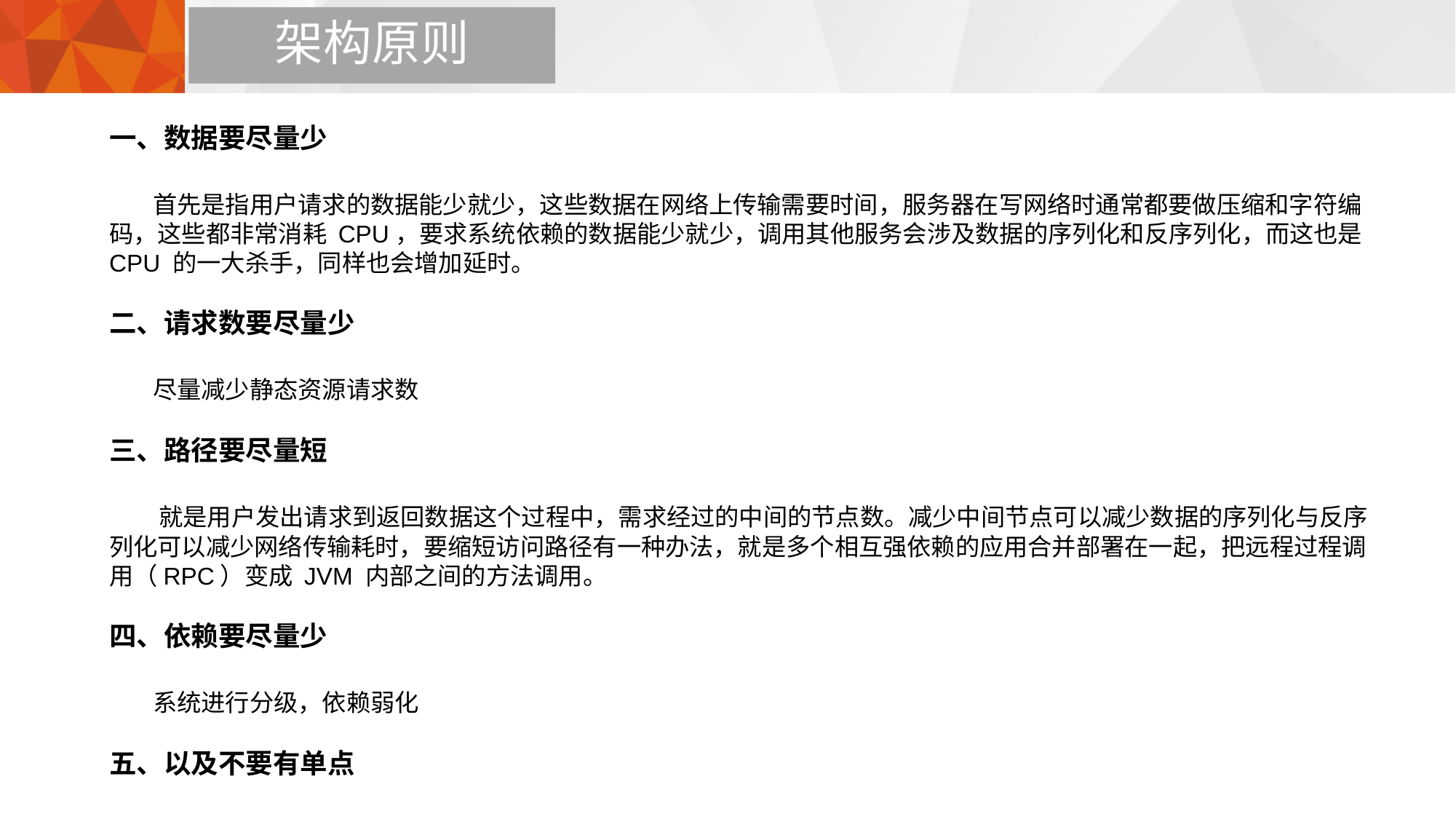

架构原则

一、数据要尽量少

      首先是指用户请求的数据能少就少，这些数据在网络上传输需要时间，服务器在写网络时通常都要做压缩和字符编码，这些都非常消耗 CPU，要求系统依赖的数据能少就少，调用其他服务会涉及数据的序列化和反序列化，而这也是 CPU 的一大杀手，同样也会增加延时。

二、请求数要尽量少

      尽量减少静态资源请求数

三、路径要尽量短

       就是用户发出请求到返回数据这个过程中，需求经过的中间的节点数。减少中间节点可以减少数据的序列化与反序列化可以减少网络传输耗时，要缩短访问路径有一种办法，就是多个相互强依赖的应用合并部署在一起，把远程过程调用（RPC）变成 JVM 内部之间的方法调用。

四、依赖要尽量少

      系统进行分级，依赖弱化

五、以及不要有单点